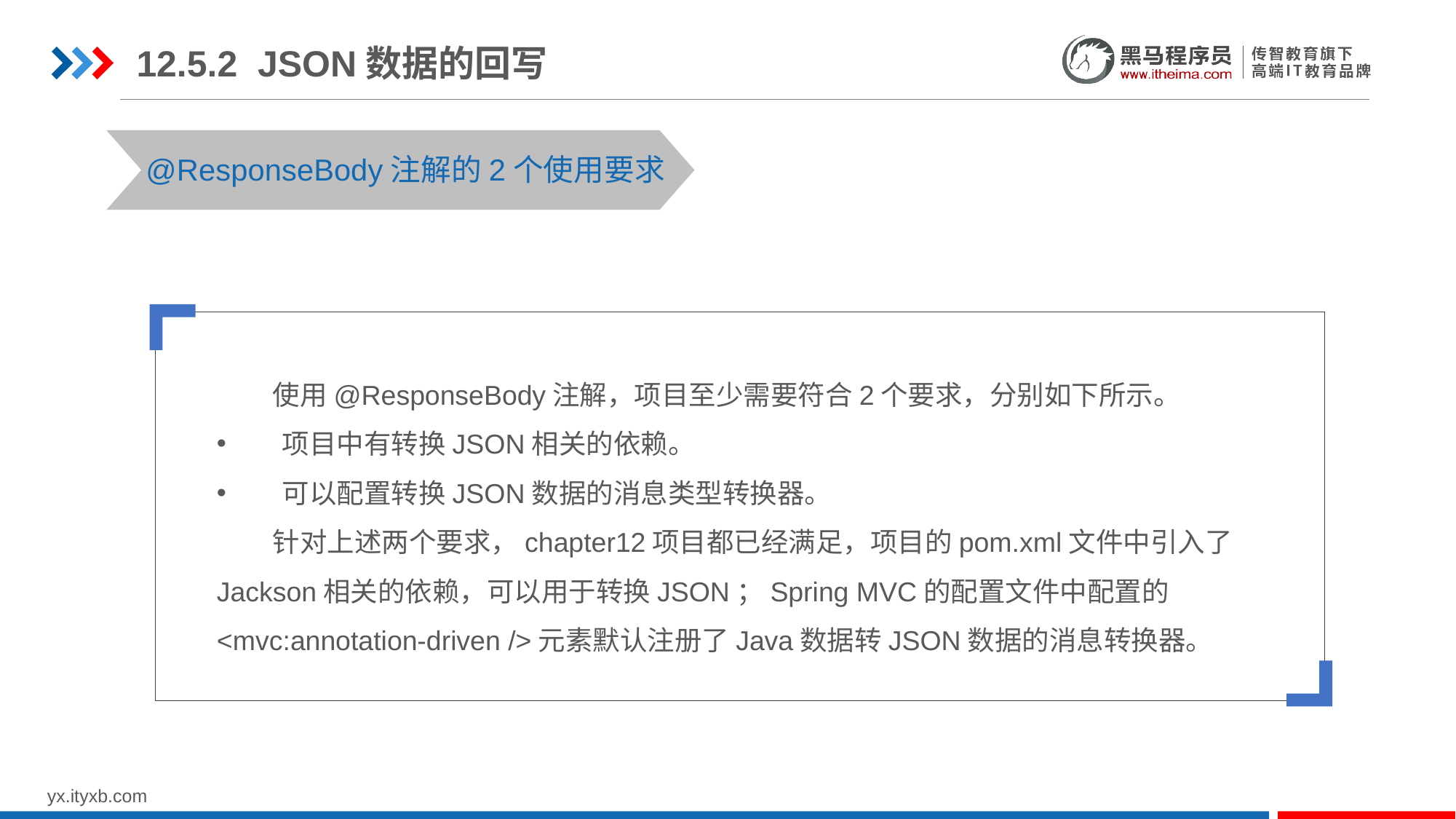

12.5.2  JSON数据的回写

@ResponseBody注解的2个使用要求

        使用@ResponseBody注解，项目至少需要符合2个要求，分别如下所示。
    项目中有转换JSON相关的依赖。
    可以配置转换JSON数据的消息类型转换器。
        针对上述两个要求，chapter12项目都已经满足，项目的pom.xml文件中引入了Jackson相关的依赖，可以用于转换JSON；Spring MVC的配置文件中配置的<mvc:annotation-driven />元素默认注册了Java数据转JSON数据的消息转换器。